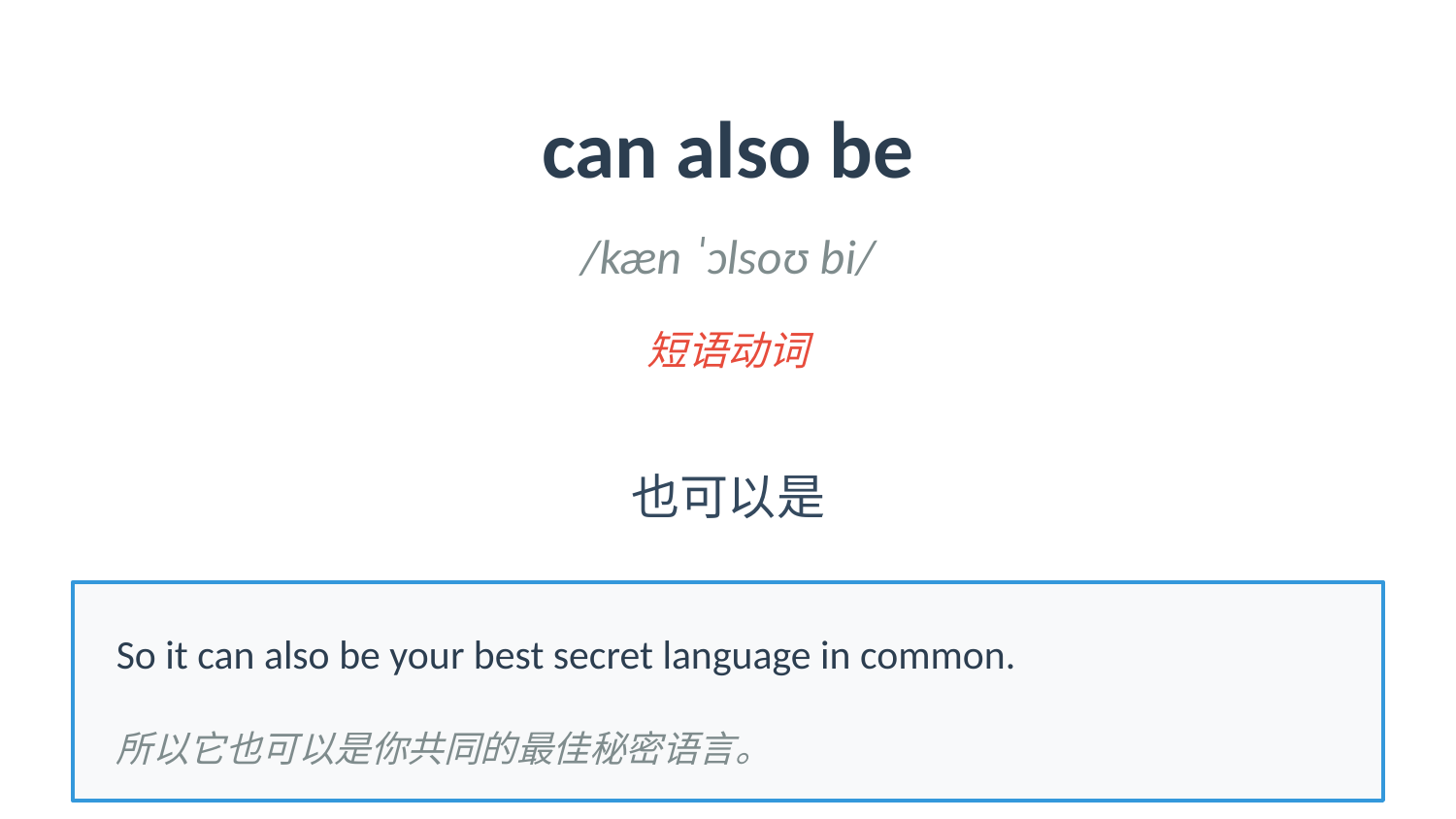

can also be
/kæn ˈɔlsoʊ bi/
短语动词
也可以是

So it can also be your best secret language in common.

所以它也可以是你共同的最佳秘密语言。